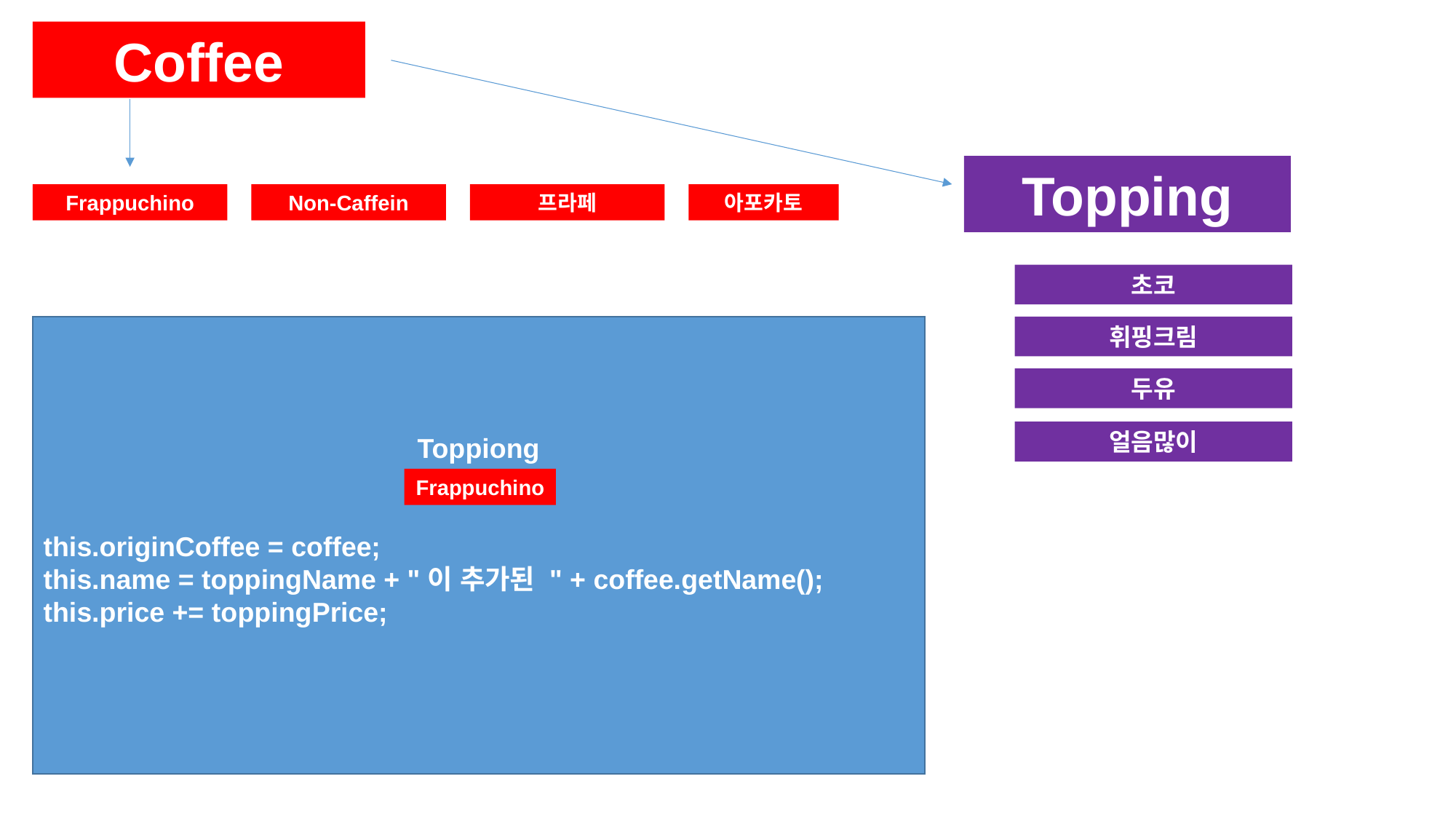

Coffee
Topping
Frappuchino
Non-Caffein
프라페
아포카토
초코
Toppiong

this.originCoffee = coffee;
this.name = toppingName + "이 추가된 " + coffee.getName();
this.price += toppingPrice;

휘핑크림
두유
얼음많이
Frappuchino